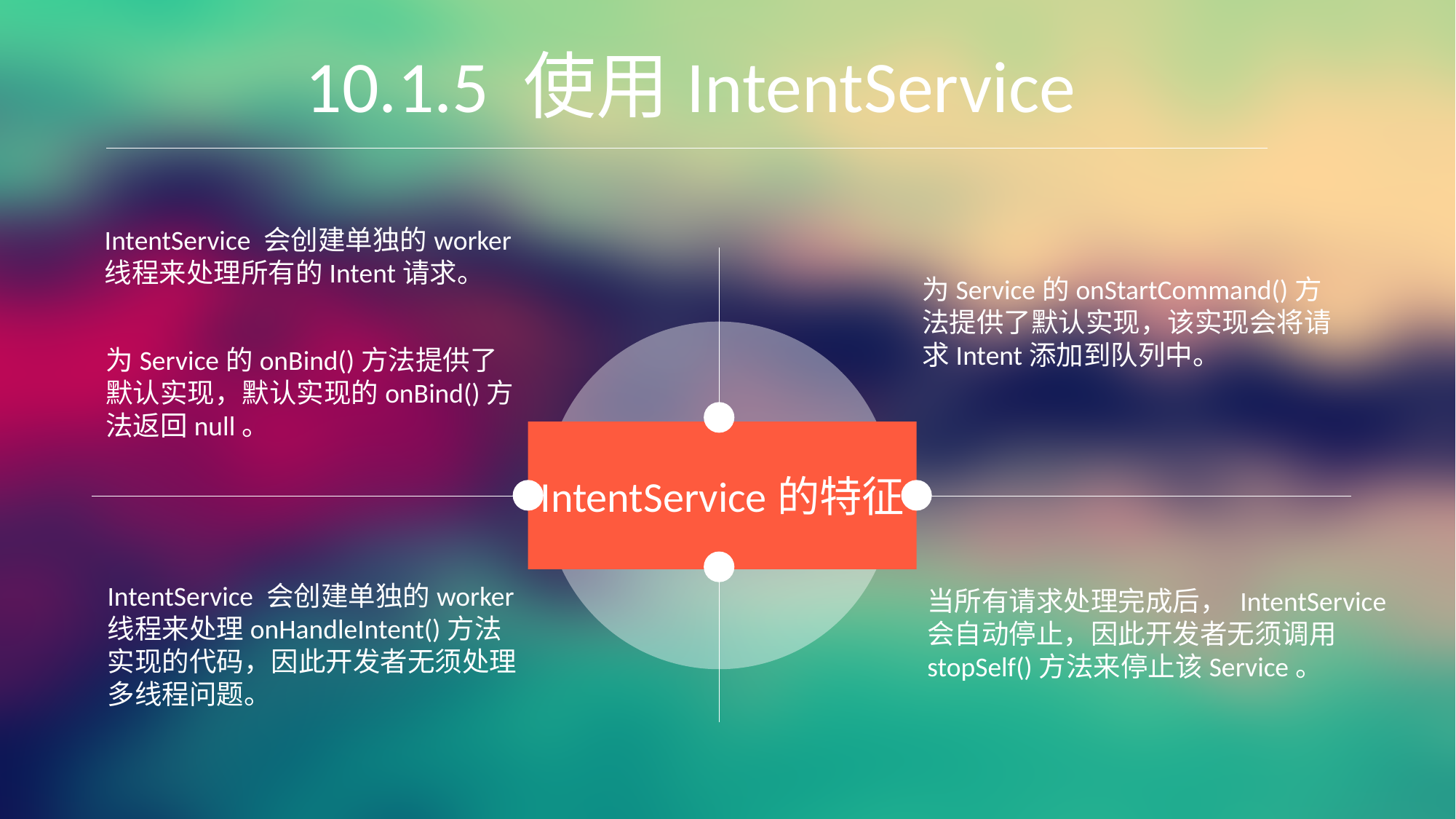

10.1.5 使用IntentService
IntentService 会创建单独的worker线程来处理所有的Intent请求。
为Service的onStartCommand()方法提供了默认实现，该实现会将请求Intent添加到队列中。

为Service的onBind()方法提供了默认实现，默认实现的onBind()方法返回null。

IntentService的特征

IntentService 会创建单独的worker线程来处理onHandleIntent()方法实现的代码，因此开发者无须处理多线程问题。
当所有请求处理完成后， IntentService 会自动停止，因此开发者无须调用stopSelf()方法来停止该Service。